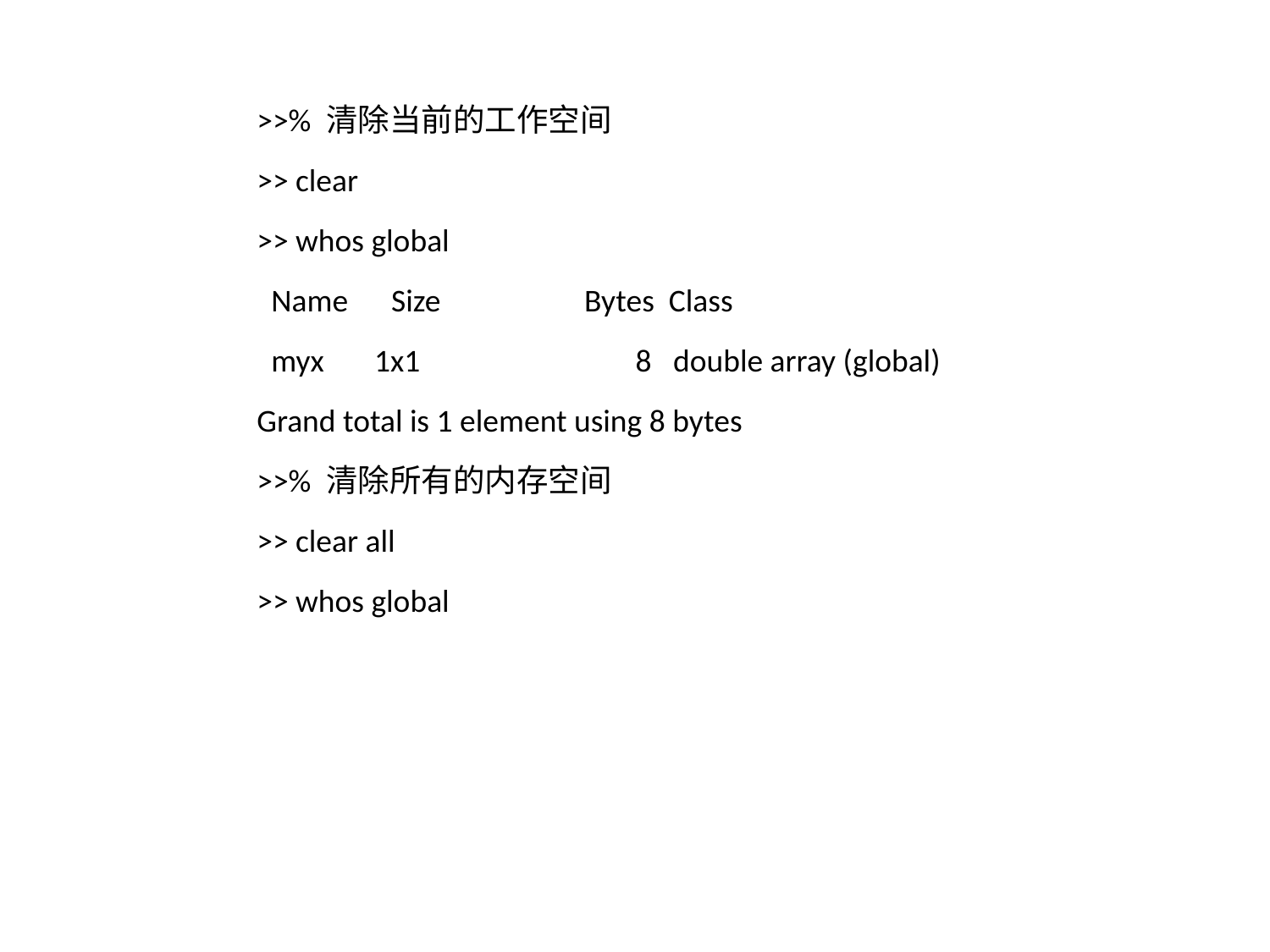

>>% 清除当前的工作空间
>> clear
>> whos global
  Name      Size                    Bytes  Class
  myx       1x1                              8   double array (global)
Grand total is 1 element using 8 bytes
>>% 清除所有的内存空间
>> clear all
>> whos global